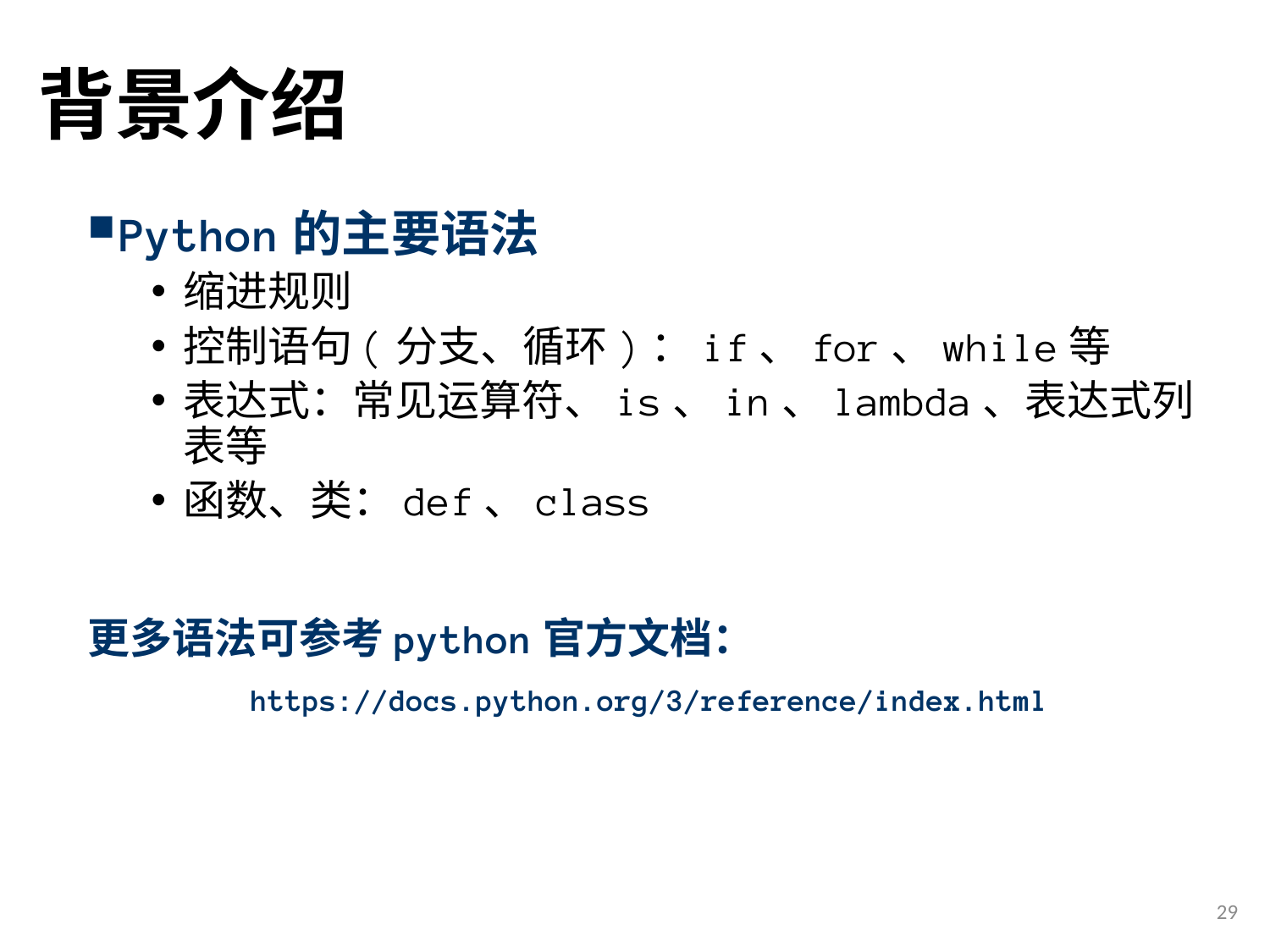

# 背景介绍
Python的主要语法
缩进规则
控制语句(分支、循环)：if、for、while等
表达式：常见运算符、is、in、lambda、表达式列表等
函数、类：def、class

更多语法可参考python官方文档：
https://docs.python.org/3/reference/index.html
29